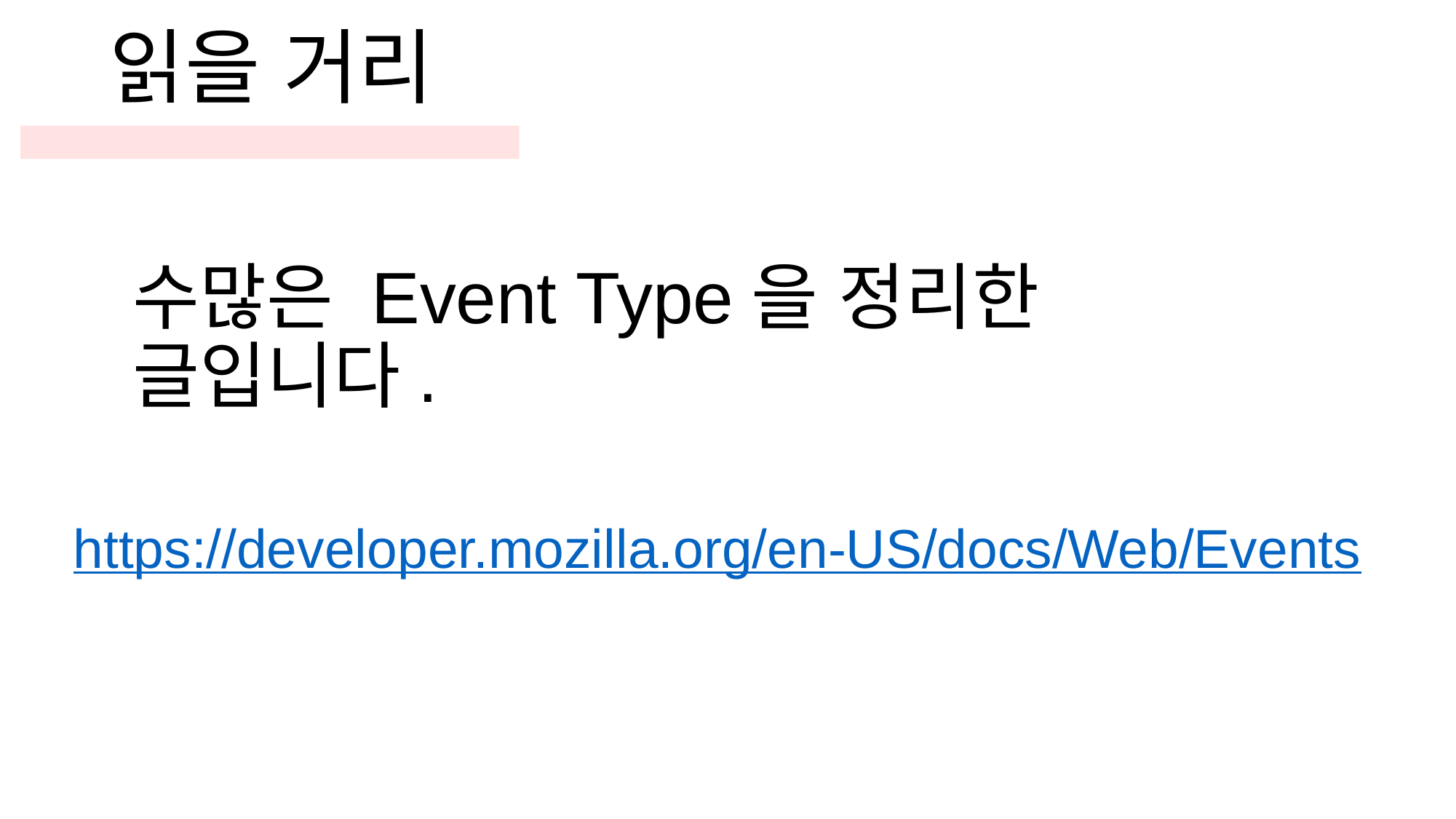

읽을 거리

수많은 Event Type을 정리한 글입니다.
https://developer.mozilla.org/en-US/docs/Web/Events